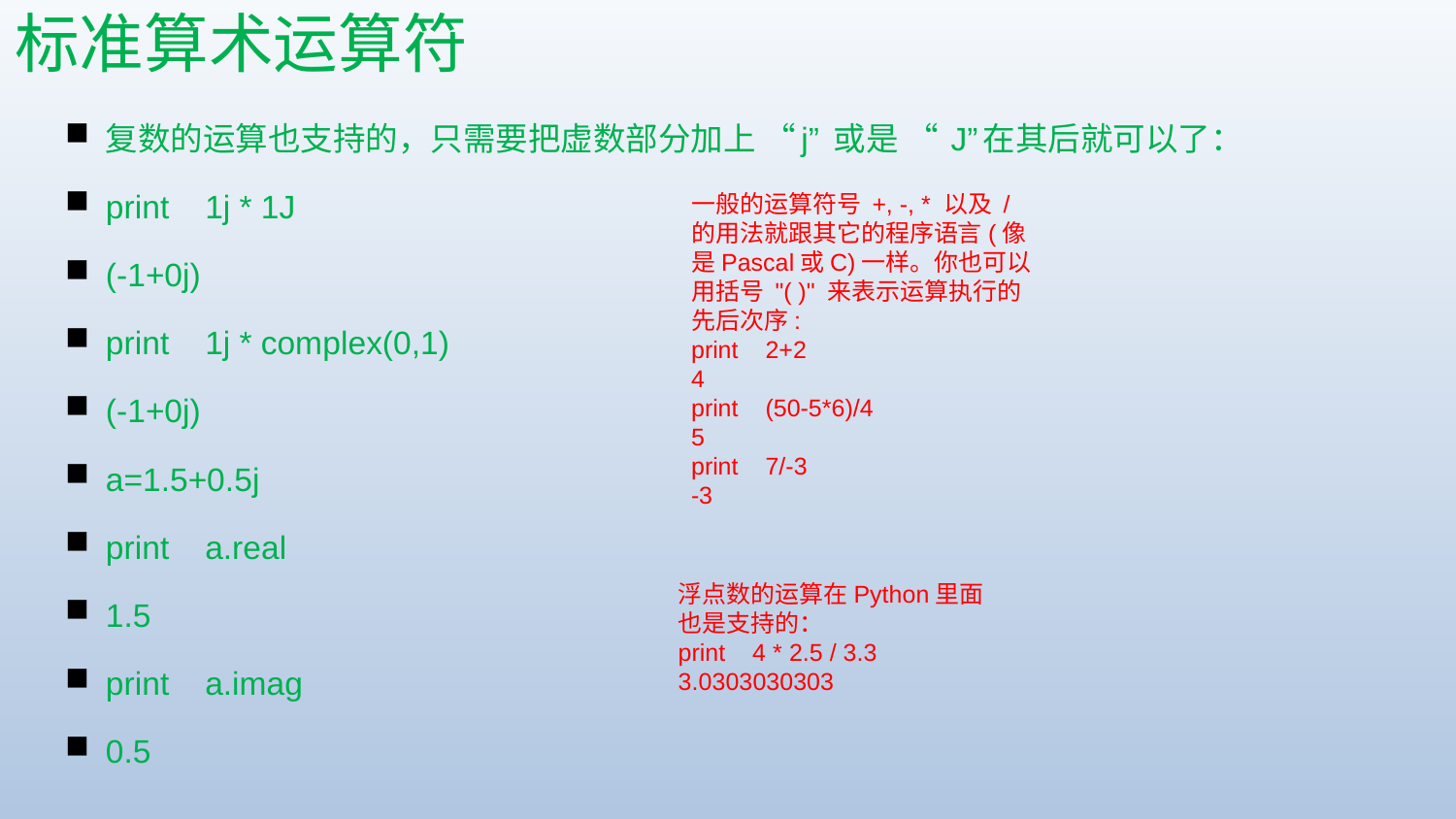

# 标准算术运算符
复数的运算也支持的，只需要把虚数部分加上 “j” 或是 “ J”在其后就可以了：
print    1j * 1J
(-1+0j)
print    1j * complex(0,1)
(-1+0j)
a=1.5+0.5j
print    a.real
1.5
print    a.imag
0.5
一般的运算符号 +, -, * 以及 / 的用法就跟其它的程序语言(像是Pascal或C)一样。你也可以用括号 "( )" 来表示运算执行的先后次序:
print    2+2
4
print    (50-5*6)/4
5
print    7/-3
-3
浮点数的运算在Python里面也是支持的：
print    4 * 2.5 / 3.3
3.0303030303